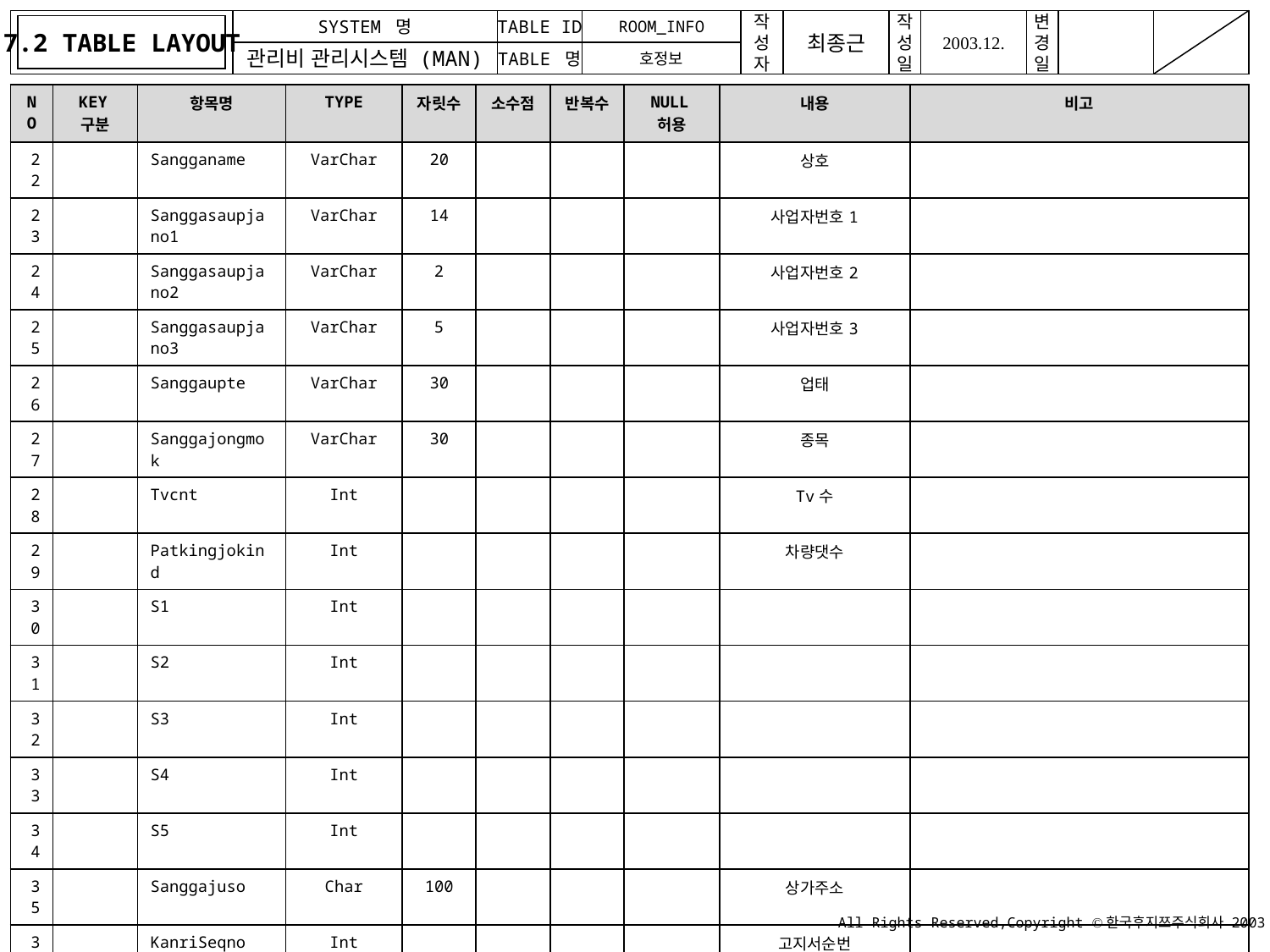

7.2 TABLE LAYOUT
ROOM_INFO
호정보
| NO | KEY구분 | 항목명 | TYPE | 자릿수 | 소수점 | 반복수 | NULL허용 | 내용 | 비고 |
| --- | --- | --- | --- | --- | --- | --- | --- | --- | --- |
| 22 |  | Sangganame | VarChar | 20 |  |  |  | 상호 |  |
| 23 |  | Sanggasaupjano1 | VarChar | 14 |  |  |  | 사업자번호1 |  |
| 24 |  | Sanggasaupjano2 | VarChar | 2 |  |  |  | 사업자번호2 |  |
| 25 |  | Sanggasaupjano3 | VarChar | 5 |  |  |  | 사업자번호3 |  |
| 26 |  | Sanggaupte | VarChar | 30 |  |  |  | 업태 |  |
| 27 |  | Sanggajongmok | VarChar | 30 |  |  |  | 종목 |  |
| 28 |  | Tvcnt | Int |  |  |  |  | Tv수 |  |
| 29 |  | Patkingjokind | Int |  |  |  |  | 차량댓수 |  |
| 30 |  | S1 | Int |  |  |  |  |  |  |
| 31 |  | S2 | Int |  |  |  |  |  |  |
| 32 |  | S3 | Int |  |  |  |  |  |  |
| 33 |  | S4 | Int |  |  |  |  |  |  |
| 34 |  | S5 | Int |  |  |  |  |  |  |
| 35 |  | Sanggajuso | Char | 100 |  |  |  | 상가주소 |  |
| 36 |  | KanriSeqno | Int |  |  |  |  | 고지서순번 |  |
| 37 |  | Pdong | Char | 6 |  |  |  | 출력동 |  |
| 38 |  | Proomno | Char | 8 |  |  |  | 출력호 |  |
| 39 |  | Jpyung | Money |  |  |  |  | 전용면적 |  |
| 40 |  | Room\_key | Char | 14 |  |  |  |  |  |
| 41 |  | Gcust\_code1 | Char | 1 |  |  |  | 고객코드 1 | 검침용 |
| 42 |  | Gcust\_code2 | Char | 6 |  |  |  | ‘’ 2 |  |
| 43 |  | Gcust\_code3 | Char | 4 |  |  |  | ‘’ 3 |  |